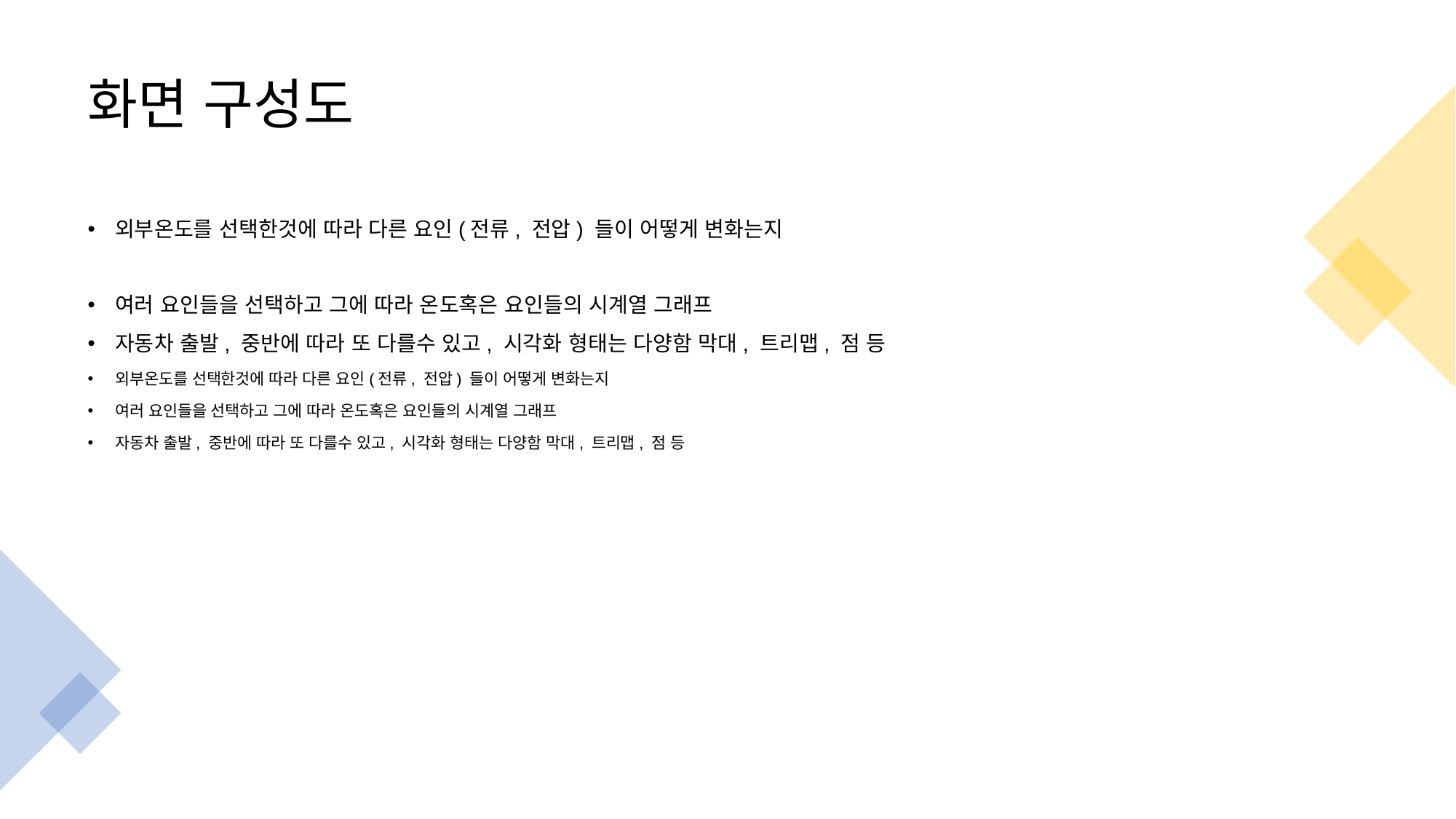

# 화면 구성도

외부온도를 선택한것에 따라 다른 요인(전류, 전압) 들이 어떻게 변화는지

여러 요인들을 선택하고 그에 따라 온도혹은 요인들의 시계열 그래프
자동차 출발, 중반에 따라 또 다를수 있고, 시각화 형태는 다양함 막대, 트리맵, 점 등
외부온도를 선택한것에 따라 다른 요인(전류, 전압) 들이 어떻게 변화는지
여러 요인들을 선택하고 그에 따라 온도혹은 요인들의 시계열 그래프
자동차 출발, 중반에 따라 또 다를수 있고, 시각화 형태는 다양함 막대, 트리맵, 점 등